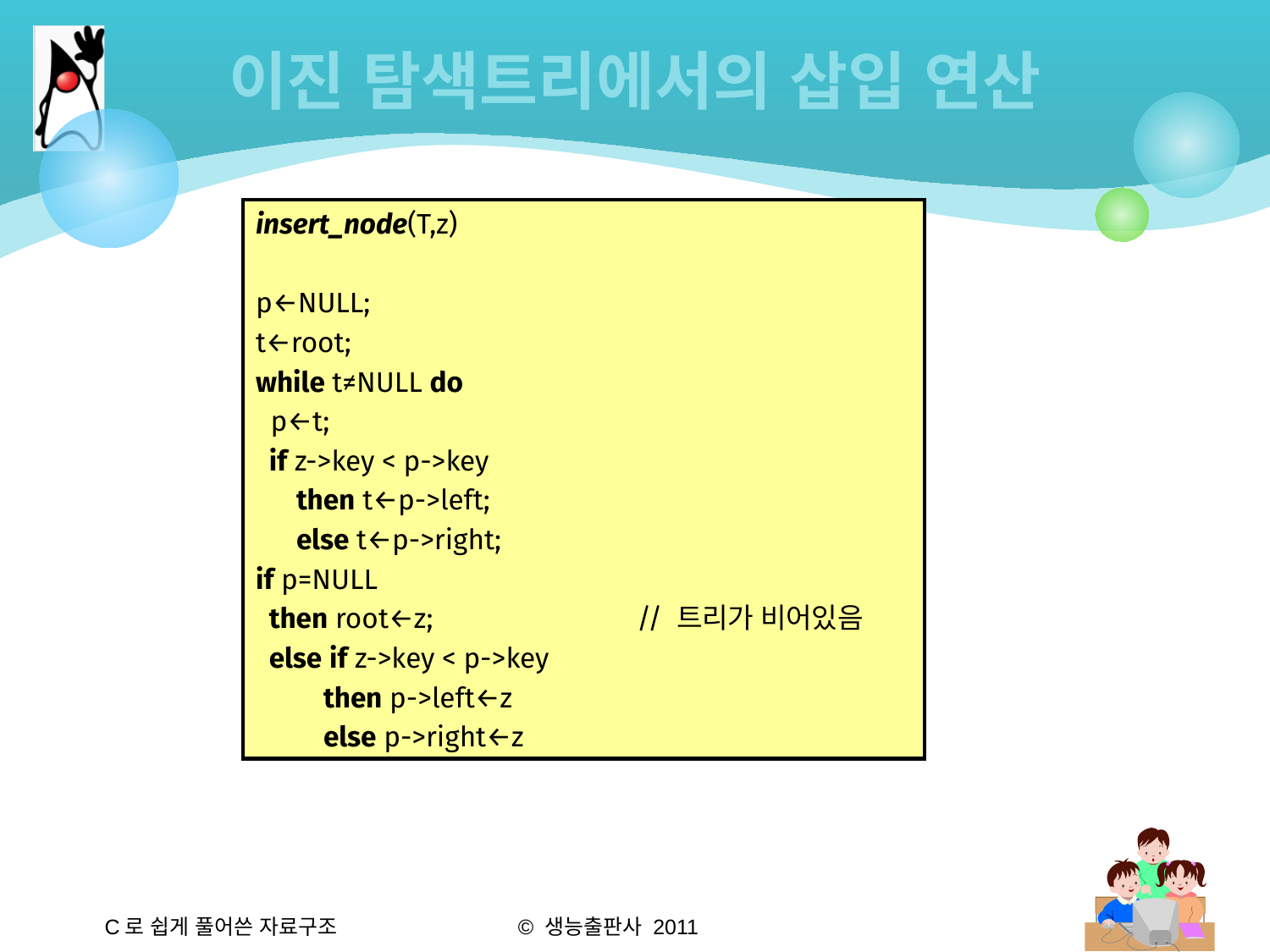

# 이진 탐색트리에서의 삽입 연산

insert_node(T,z)

p←NULL;
t←root;
while t≠NULL do
  p←t;
  if z->key < p->key
      then t←p->left;
      else t←p->right;
if p=NULL
  then root←z;		// 트리가 비어있음
  else if z->key < p->key
          then p->left←z
          else p->right←z